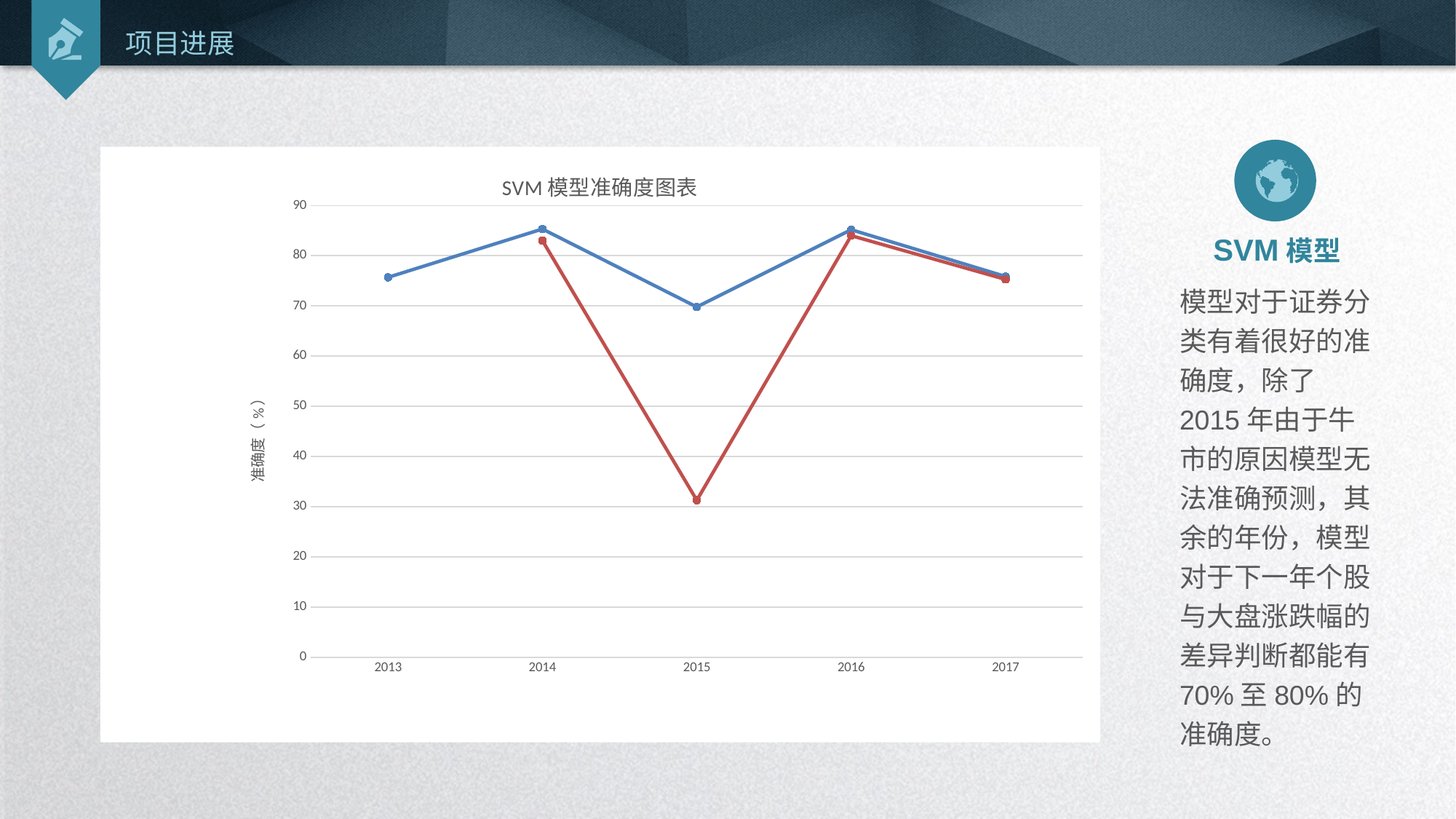

项目进展

### Chart: SVM模型准确度图表

| Category | 训练数据准确率 | 预测数据准确率 |
|---|---|---|
| 2013 | 75.697 | None |
| 2014 | 85.321 | 83.015 |
| 2015 | 69.791 | 31.28 |
| 2016 | 85.182 | 83.989 |
| 2017 | 75.864 | 75.28 |
SVM模型
模型对于证券分类有着很好的准确度，除了2015年由于牛市的原因模型无法准确预测，其余的年份，模型对于下一年个股与大盘涨跌幅的差异判断都能有70%至80%的准确度。
延时符